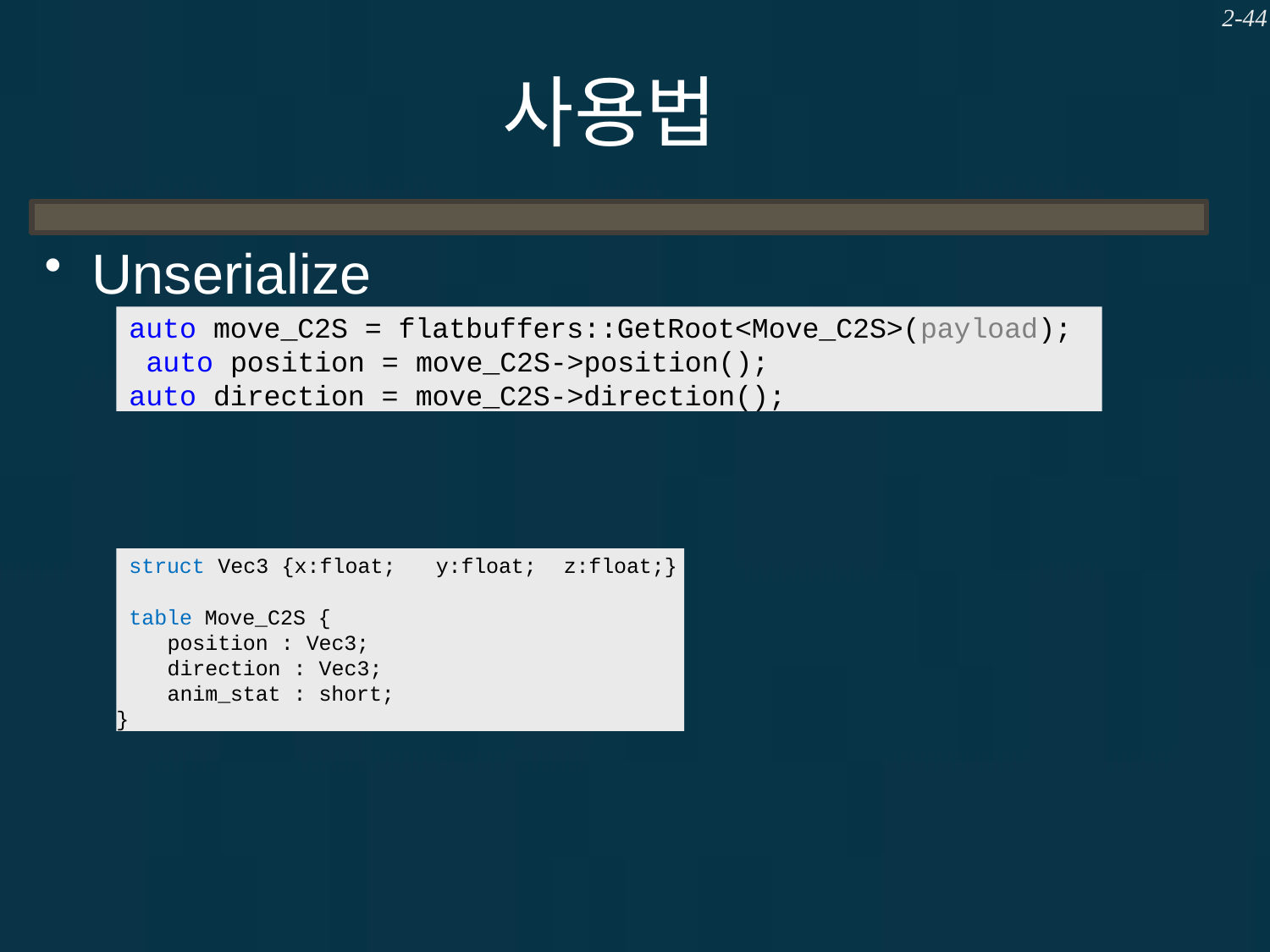

2-44
# 사용법

Unserialize
auto move_C2S = flatbuffers::GetRoot<Move_C2S>(payload);  auto position = move_C2S->position();
auto direction = move_C2S->direction();
struct Vec3 {x:float;	y:float;	z:float;}

table Move_C2S {
	position : Vec3;  direction : Vec3;  anim_stat : short;
}